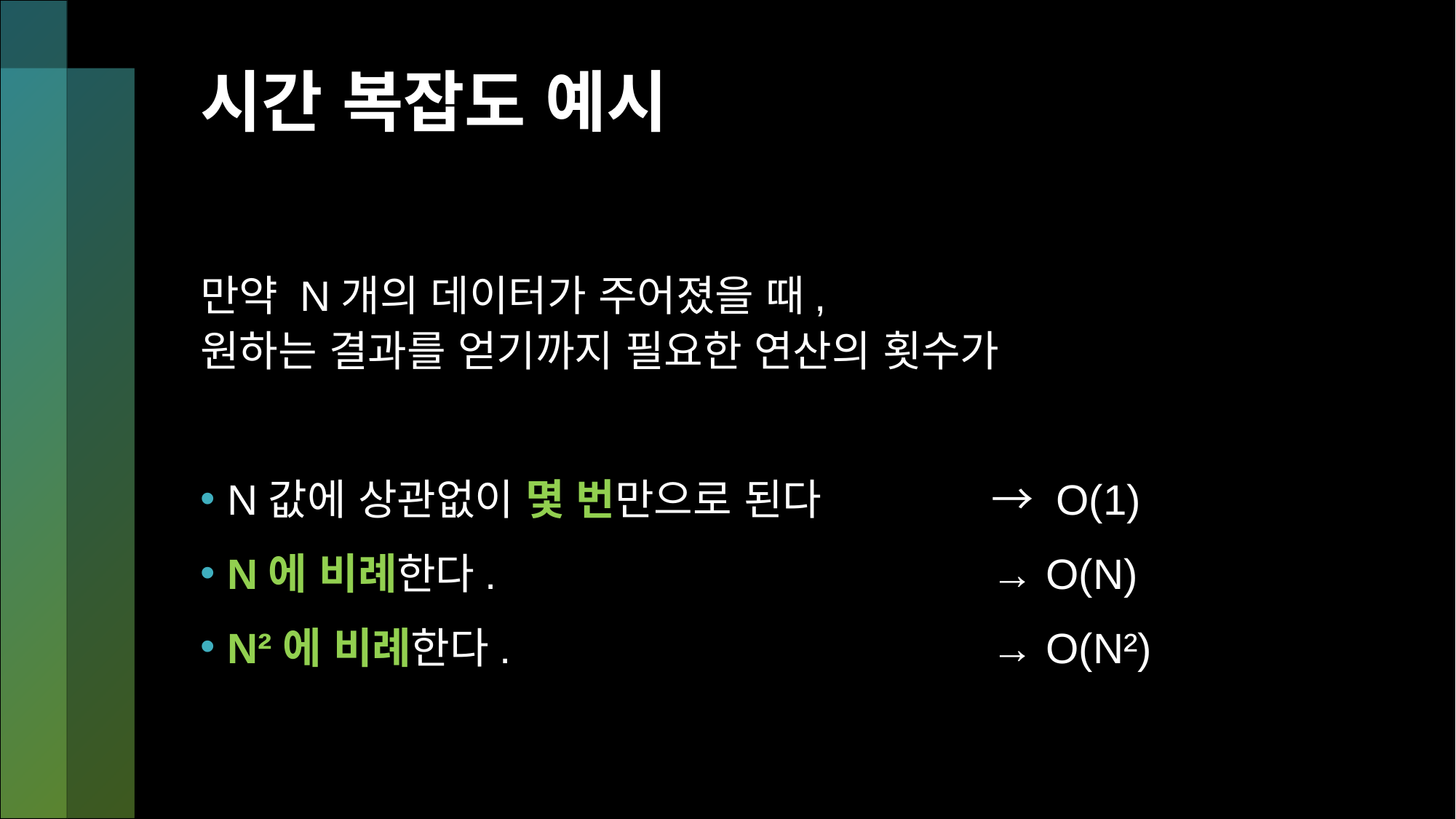

# 시간 복잡도 예시
만약 N개의 데이터가 주어졌을 때,
원하는 결과를 얻기까지 필요한 연산의 횟수가

N값에 상관없이 몇 번만으로 된다 		→ O(1)
N에 비례한다.				 	→ O(N)
N²에 비례한다. 					→ O(N²)